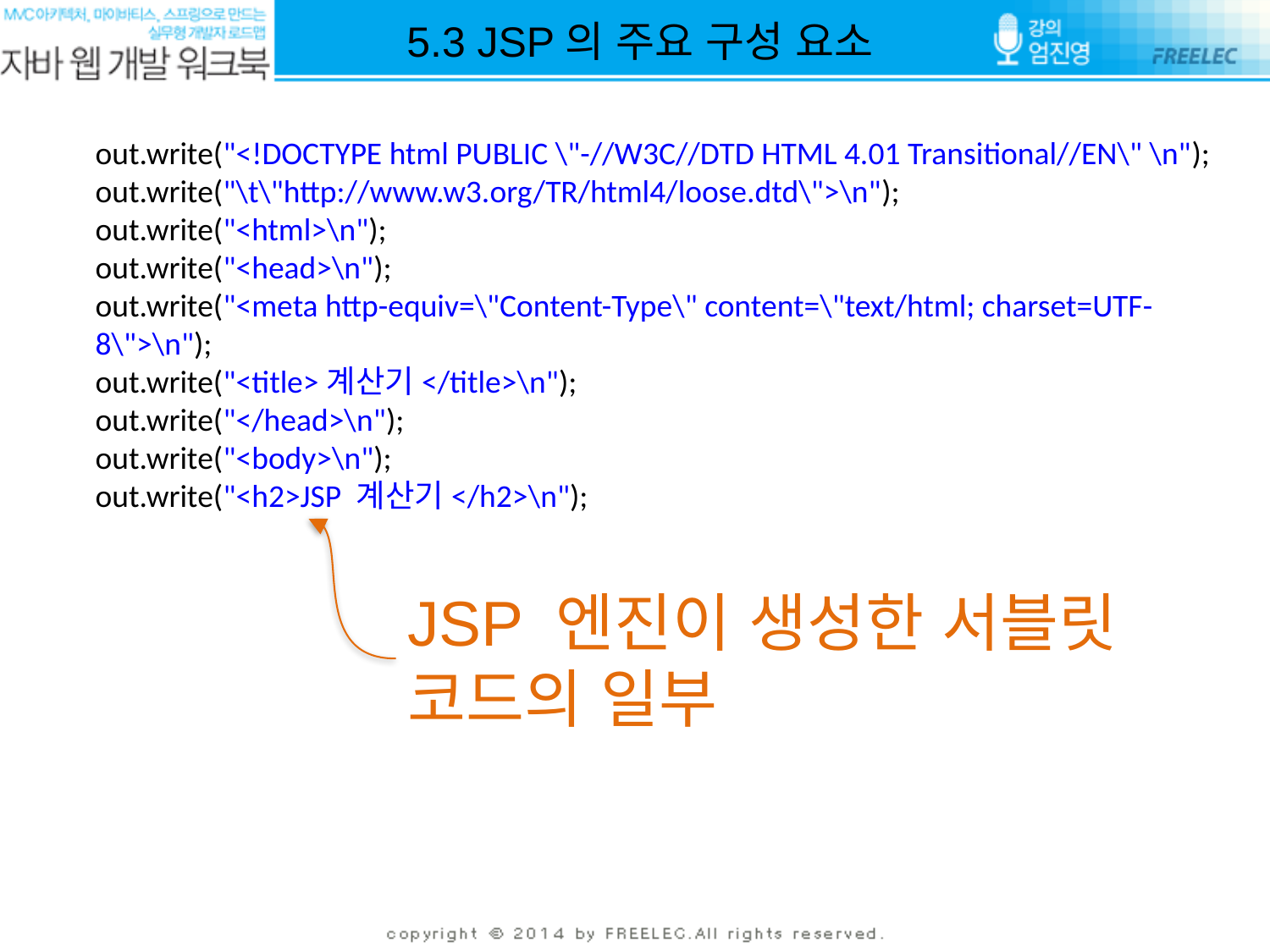

5.3 JSP의 주요 구성 요소
out.write("<!DOCTYPE html PUBLIC \"-//W3C//DTD HTML 4.01 Transitional//EN\" \n");
out.write("\t\"http://www.w3.org/TR/html4/loose.dtd\">\n");
out.write("<html>\n");
out.write("<head>\n");
out.write("<meta http-equiv=\"Content-Type\" content=\"text/html; charset=UTF-8\">\n");
out.write("<title>계산기</title>\n");
out.write("</head>\n");
out.write("<body>\n");
out.write("<h2>JSP 계산기</h2>\n");
JSP 엔진이 생성한 서블릿 코드의 일부